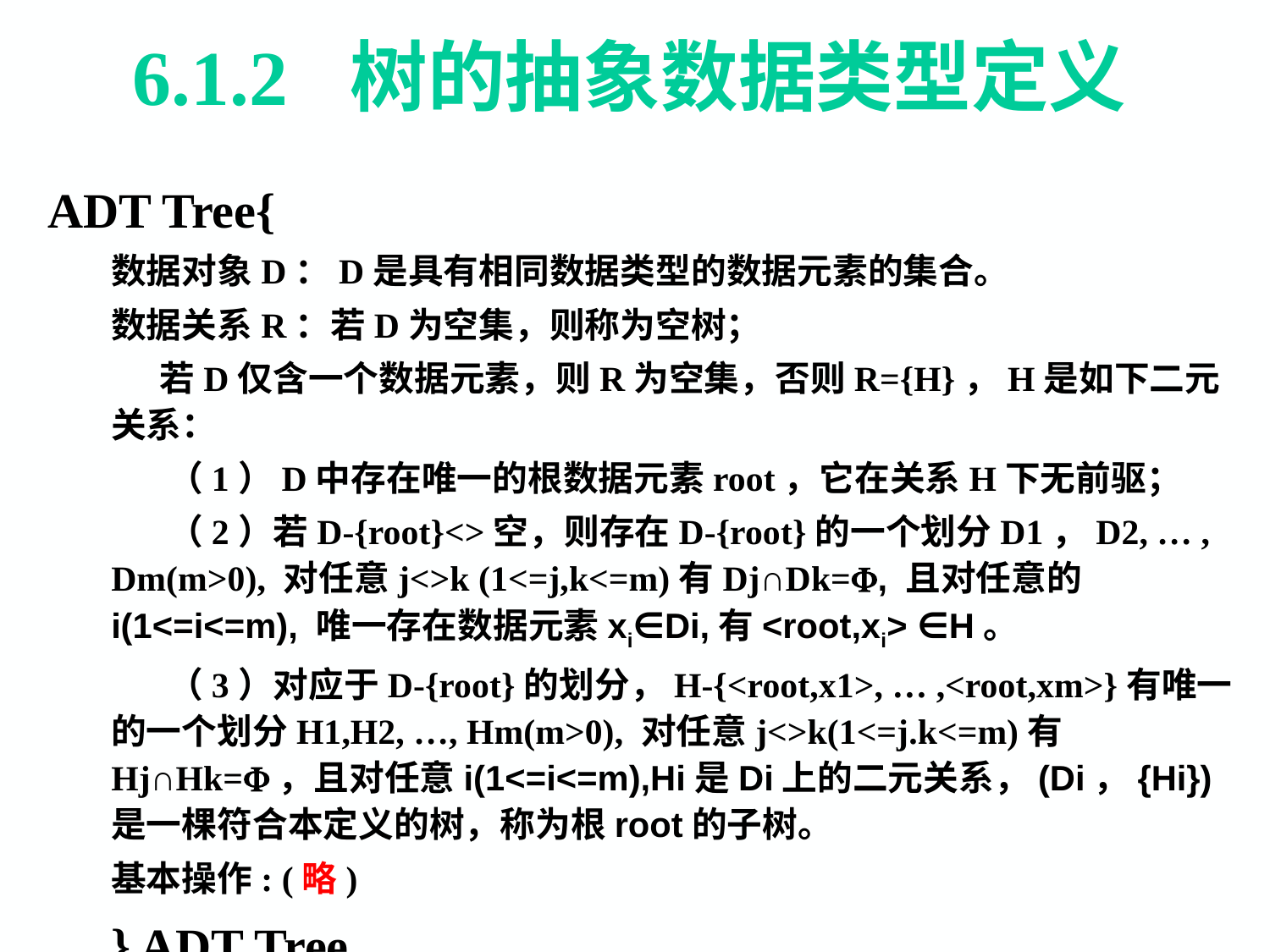

# 6.1.2  树的抽象数据类型定义
ADT Tree{
数据对象D：D是具有相同数据类型的数据元素的集合。
数据关系R：若D为空集，则称为空树；
     若D仅含一个数据元素，则R为空集，否则R={H}，H是如下二元关系：
      （1）D中存在唯一的根数据元素root，它在关系H下无前驱；
      （2）若D-{root}<>空，则存在D-{root}的一个划分D1，D2, … , Dm(m>0), 对任意j<>k (1<=j,k<=m)有Dj∩Dk=Φ, 且对任意的i(1<=i<=m), 唯一存在数据元素xi∈Di,有<root,xi> ∈H。
      （3）对应于D-{root}的划分，H-{<root,x1>, … ,<root,xm>}有唯一的一个划分H1,H2, …, Hm(m>0), 对任意j<>k(1<=j.k<=m)有Hj∩Hk=Φ，且对任意i(1<=i<=m),Hi是Di上的二元关系，(Di，{Hi})是一棵符合本定义的树，称为根root的子树。
基本操作: (略)
} ADT Tree